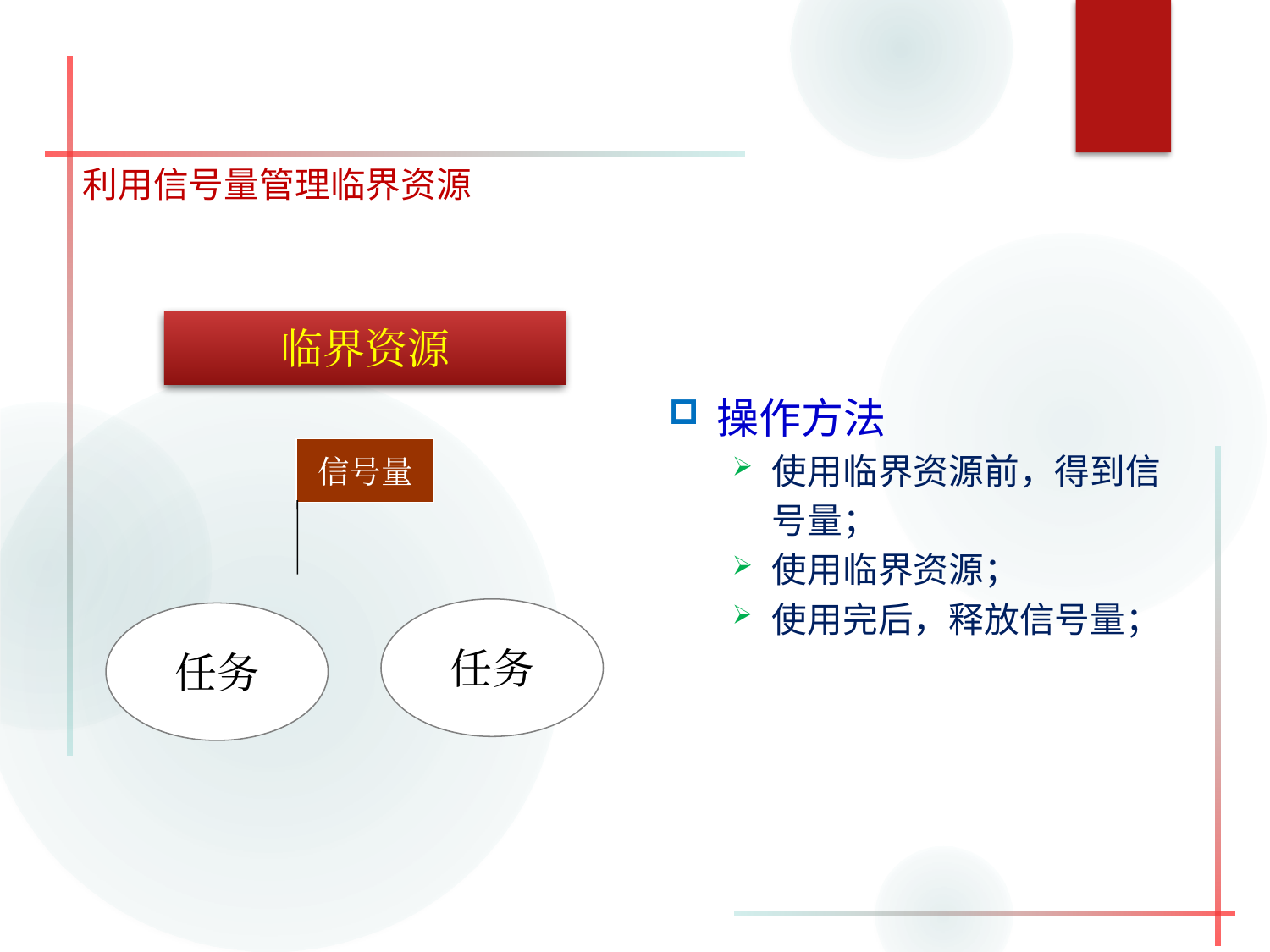

59
# 利用信号量管理临界资源
临界资源
操作方法
使用临界资源前，得到信号量；
使用临界资源；
使用完后，释放信号量；
信号量

任务
任务